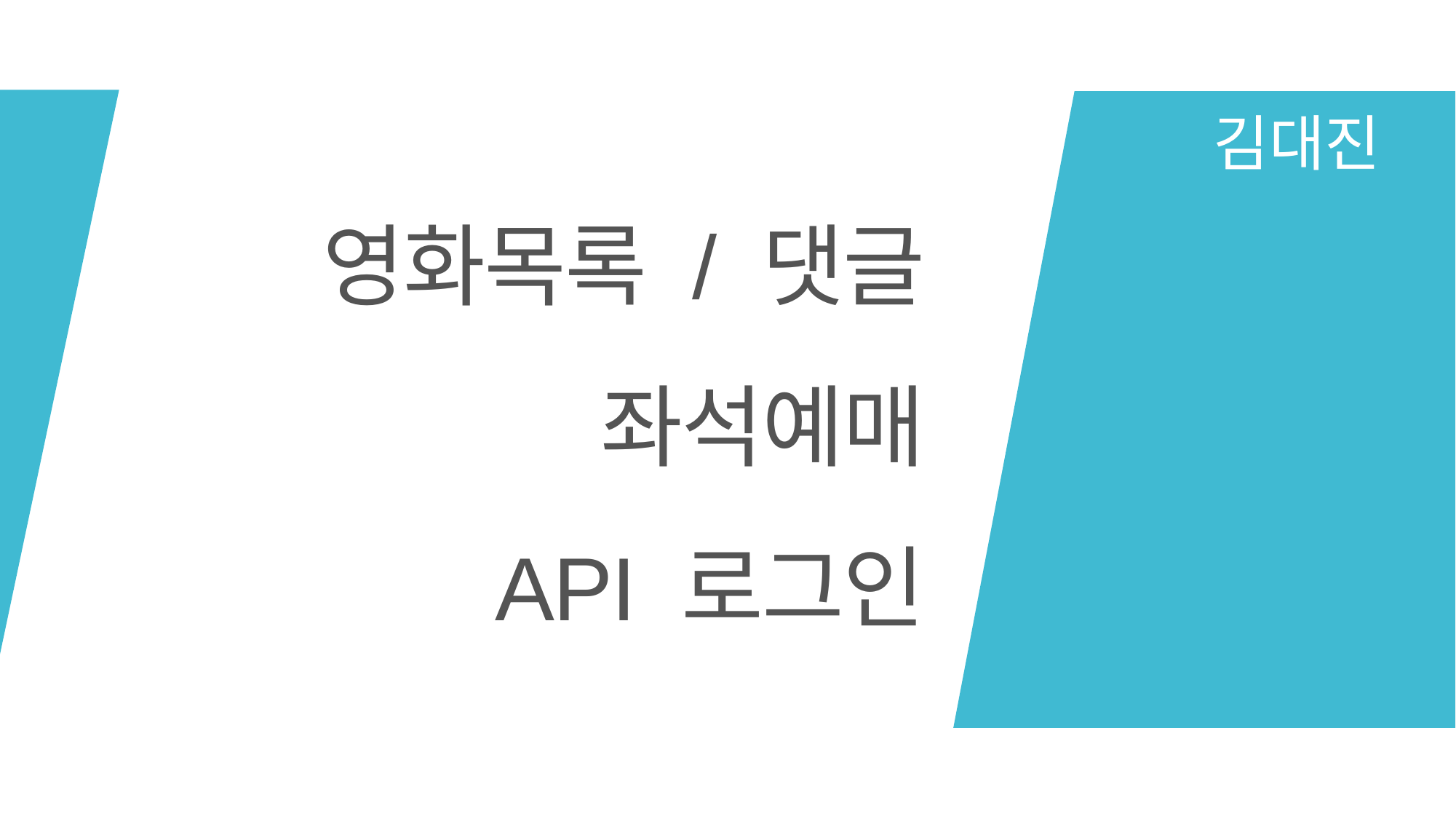

# 영화목록 / 댓글 좌석예매 API 로그인

김대진